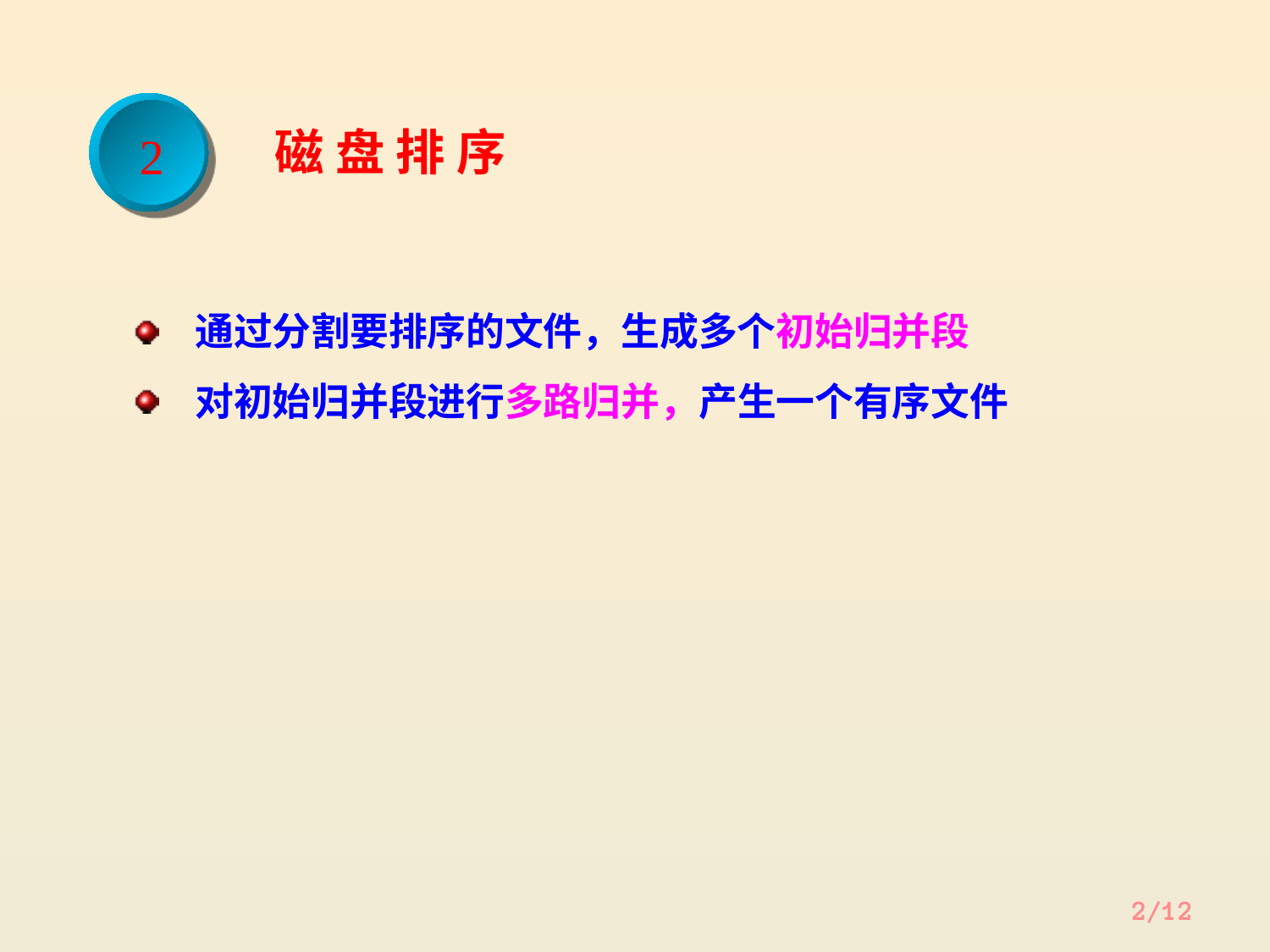

2
  磁 盘 排 序
通过分割要排序的文件，生成多个初始归并段
对初始归并段进行多路归并，产生一个有序文件
2/12